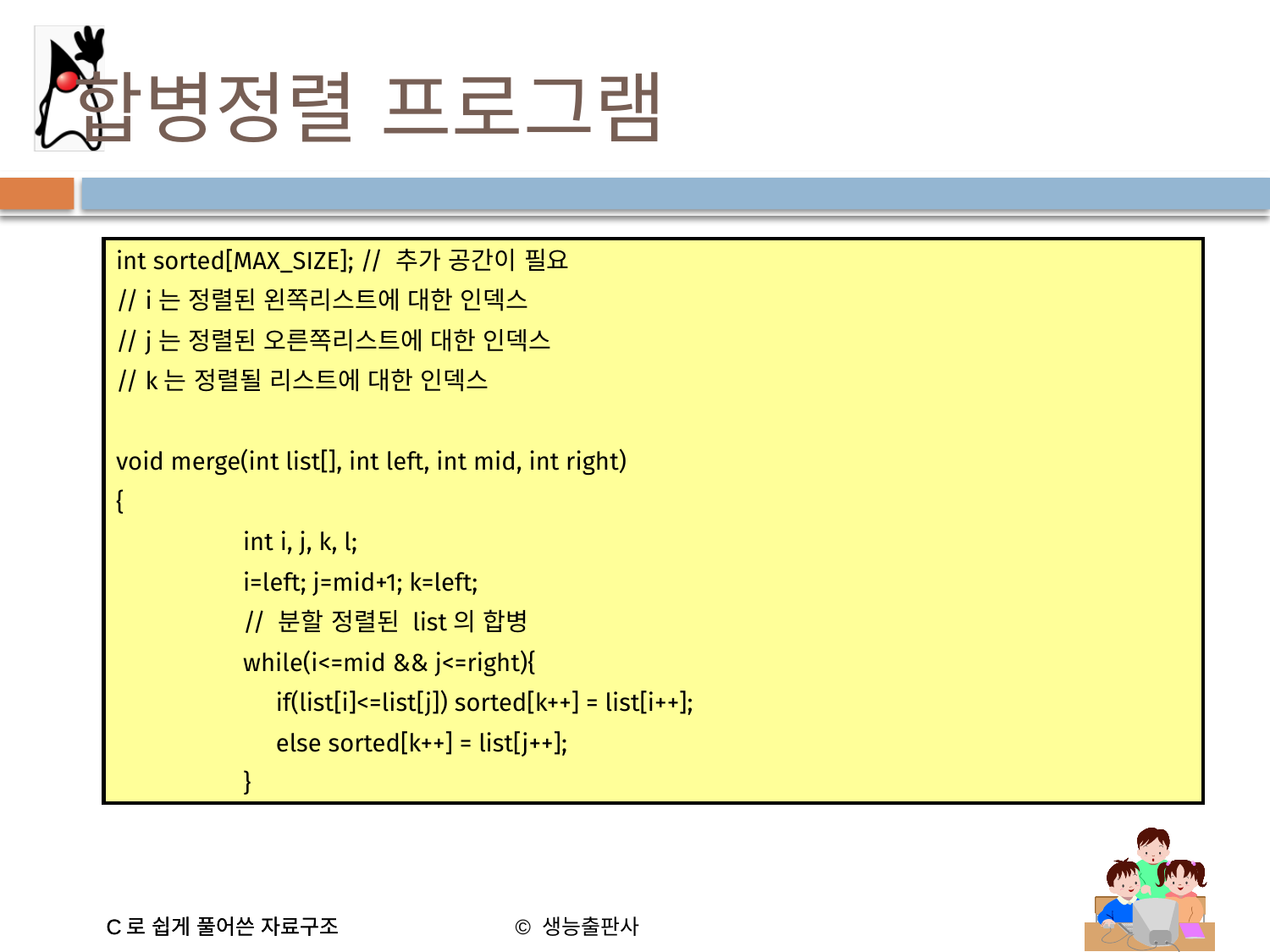

# 합병정렬 프로그램
int sorted[MAX_SIZE]; // 추가 공간이 필요
// i는 정렬된 왼쪽리스트에 대한 인덱스
// j는 정렬된 오른쪽리스트에 대한 인덱스
// k는 정렬될 리스트에 대한 인덱스

void merge(int list[], int left, int mid, int right)
{
	int i, j, k, l;
	i=left; j=mid+1; k=left;
	// 분할 정렬된 list의 합병
	while(i<=mid && j<=right){
	     if(list[i]<=list[j]) sorted[k++] = list[i++];
	     else sorted[k++] = list[j++];
	}